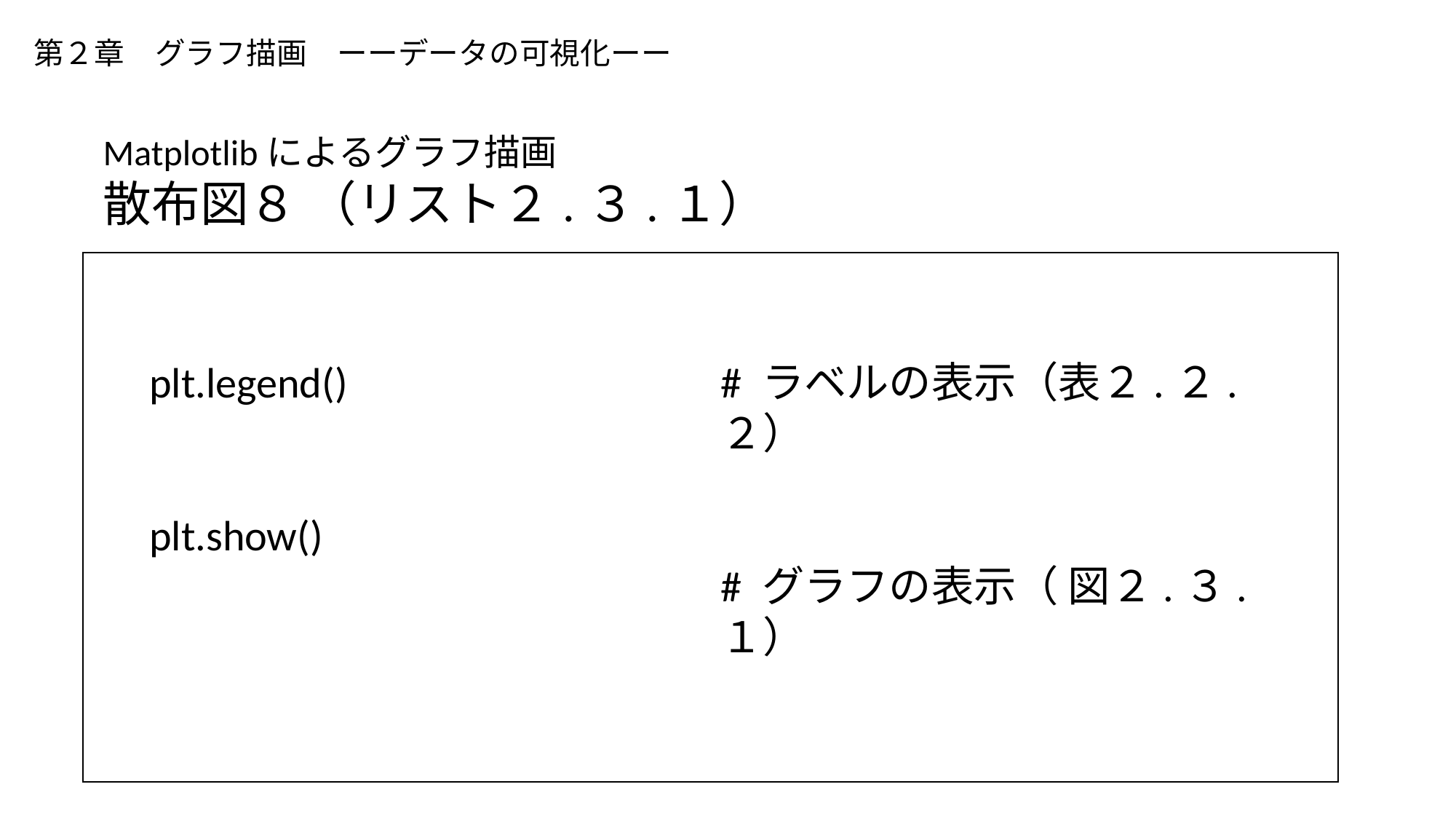

# 第２章　グラフ描画　ーーデータの可視化ーー
Matplotlibによるグラフ描画
散布図８ （リスト２.３.１）

plt.legend()

plt.show()
# ラベルの表示（表２.２.２）

# グラフの表示（ 図２.３.１）